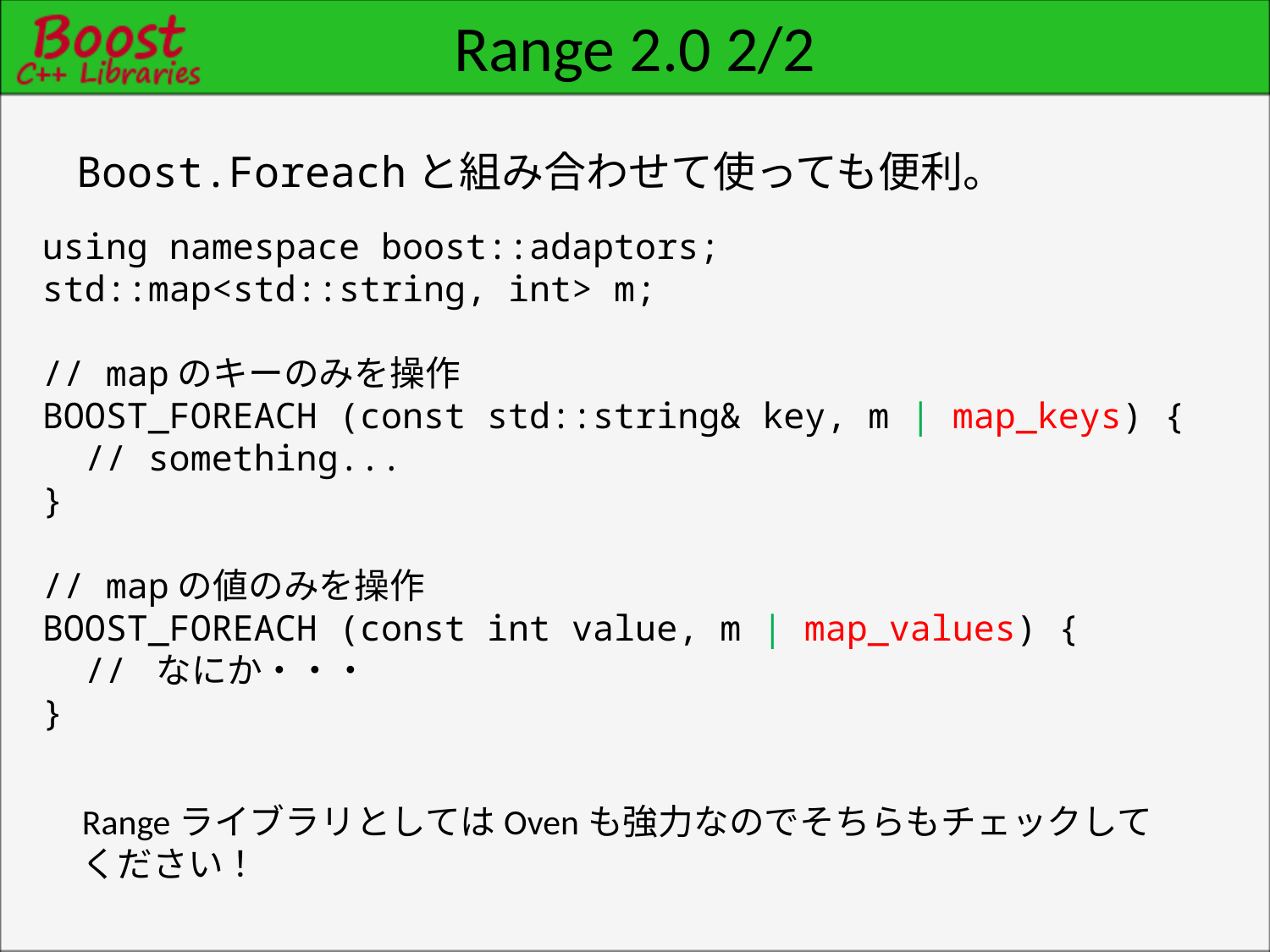

# Range 2.0 2/2
Boost.Foreachと組み合わせて使っても便利。
using namespace boost::adaptors;
std::map<std::string, int> m;

// mapのキーのみを操作
BOOST_FOREACH (const std::string& key, m | map_keys) {
  // something...
}

// mapの値のみを操作
BOOST_FOREACH (const int value, m | map_values) {
  // なにか・・・
}
RangeライブラリとしてはOvenも強力なのでそちらもチェックしてください！